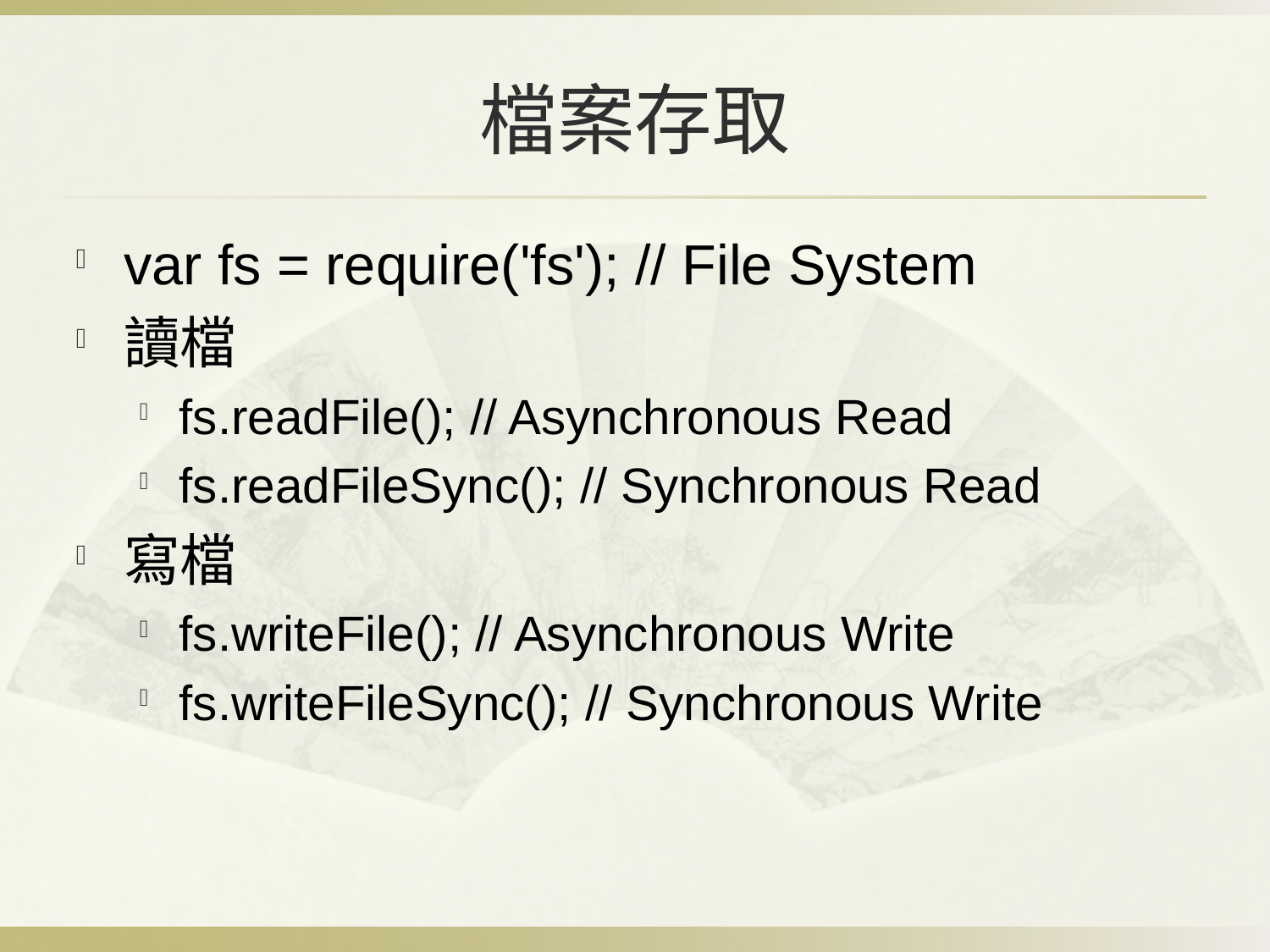

# 檔案存取
var fs = require('fs'); // File System
讀檔
fs.readFile(); // Asynchronous Read
fs.readFileSync(); // Synchronous Read
寫檔
fs.writeFile(); // Asynchronous Write
fs.writeFileSync(); // Synchronous Write